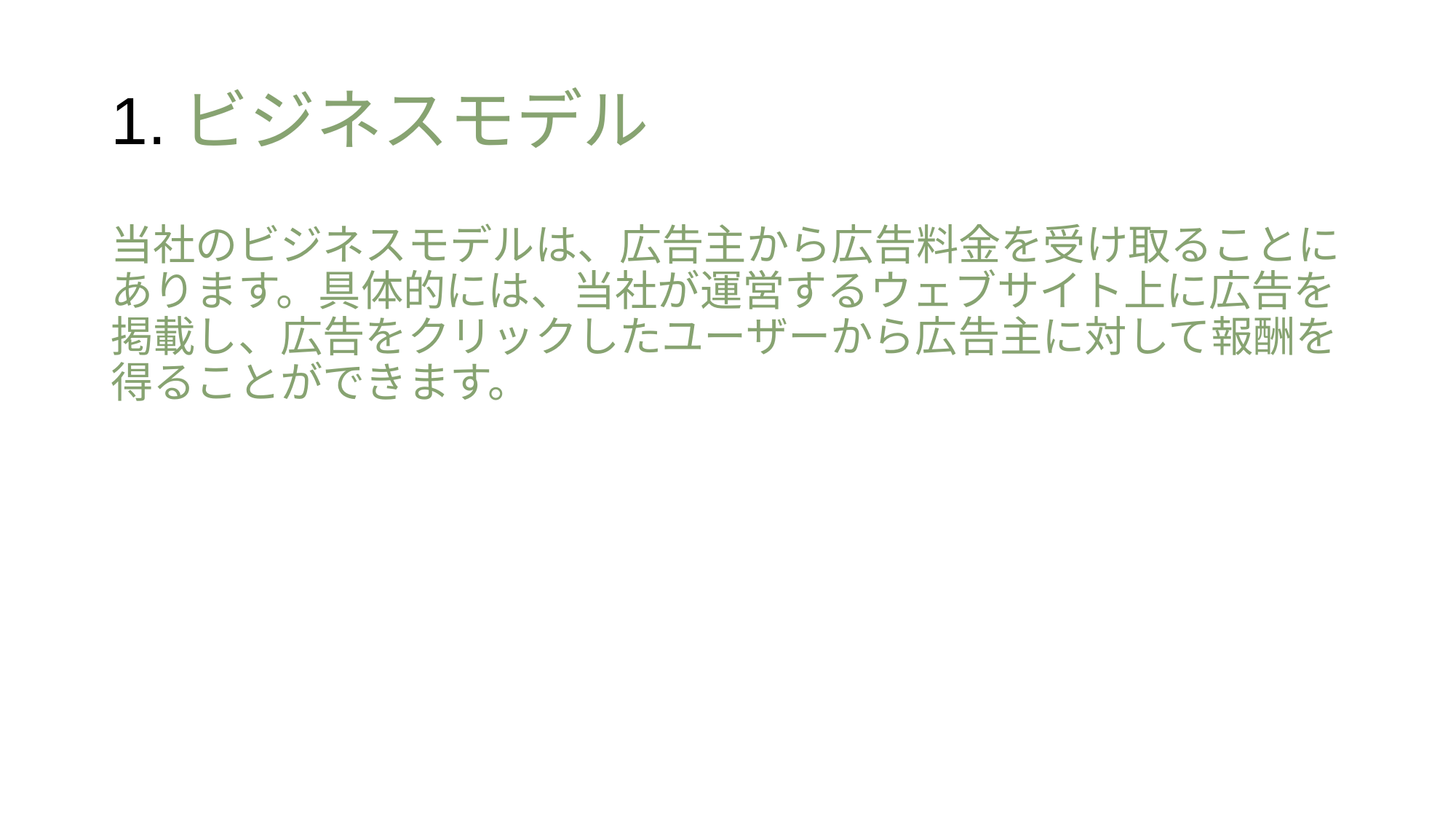

# 1.ビジネスモデル
当社のビジネスモデルは、広告主から広告料金を受け取ることにあります。具体的には、当社が運営するウェブサイト上に広告を掲載し、広告をクリックしたユーザーから広告主に対して報酬を得ることができます。